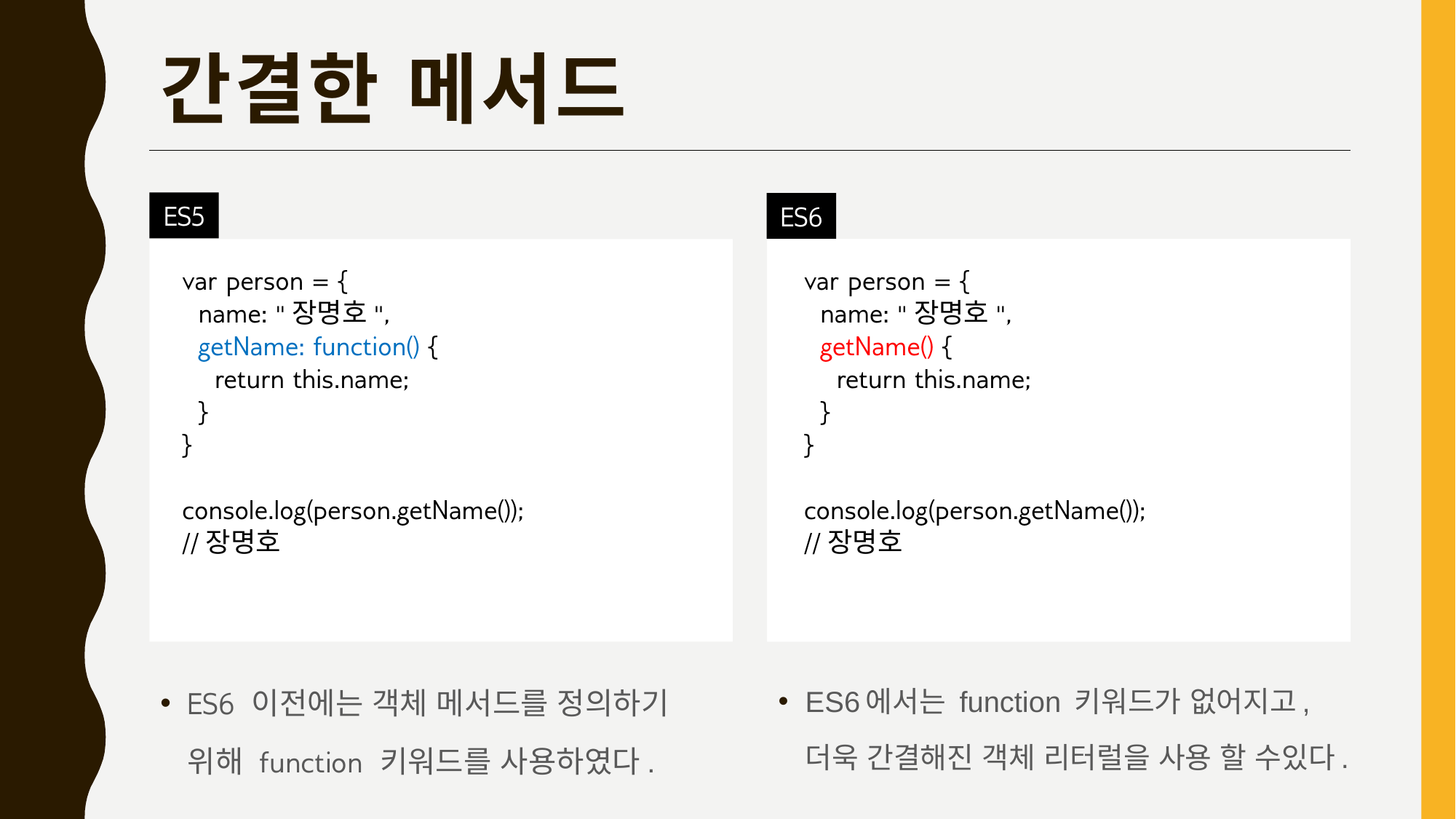

# 간결한 메서드

ES5
ES6

var person = {
  name: "장명호",
  getName() {
    return this.name;
  }
}

console.log(person.getName());
//장명호
var person = {
  name: "장명호",
  getName: function() {
    return this.name;
  }
}

console.log(person.getName());
//장명호
const a = [1, 2, 3];
const b = "전개연산자";

const c = [...a, b];

console.log(c);

// [1,2,3,”전개연산자”]

ES6 이전에는 객체 메서드를 정의하기 위해 function 키워드를 사용하였다.
ES6에서는 function 키워드가 없어지고, 더욱 간결해진 객체 리터럴을 사용 할 수있다.